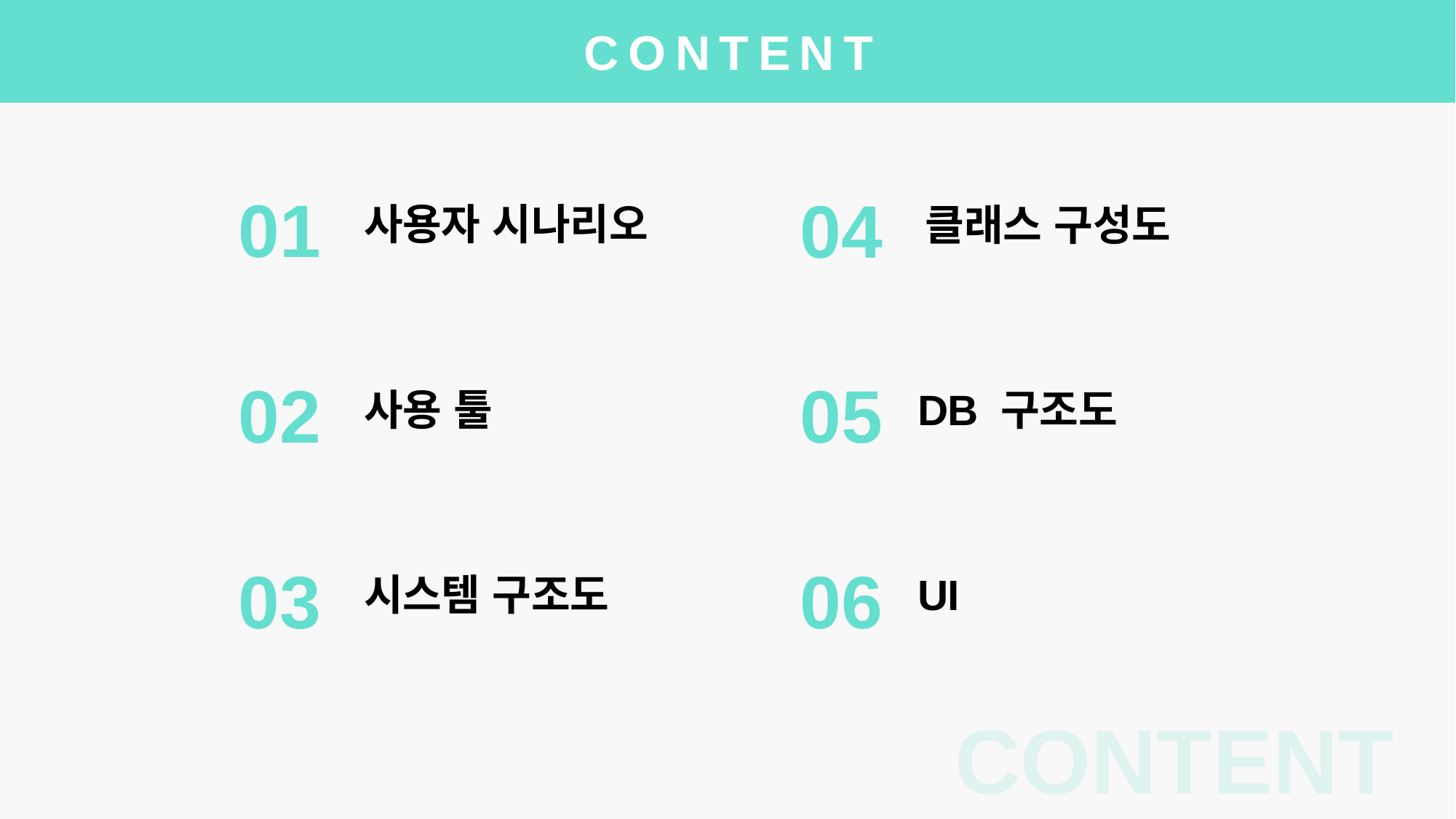

CONTENT
01
 사용자 시나리오
04
 클래스 구성도
02
 사용 툴
05
 DB 구조도
03
 시스템 구조도
06
 UI
CONTENTS